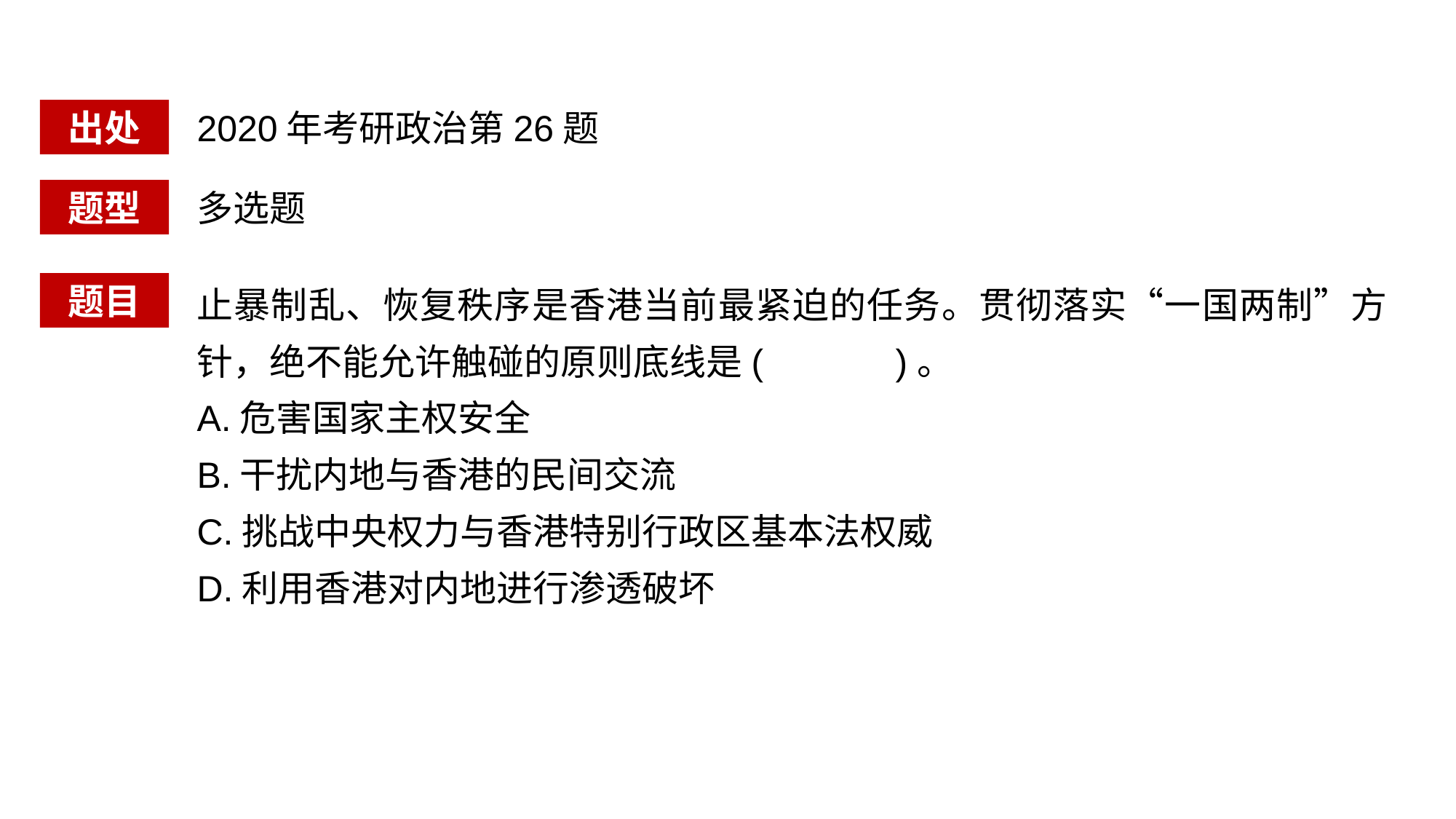

出处
2020年考研政治第26题
题型
多选题
止暴制乱、恢复秩序是香港当前最紧迫的任务。贯彻落实“一国两制”方针，绝不能允许触碰的原则底线是(             )。
A.危害国家主权安全
B.干扰内地与香港的民间交流
C.挑战中央权力与香港特别行政区基本法权威
D.利用香港对内地进行渗透破坏
题目